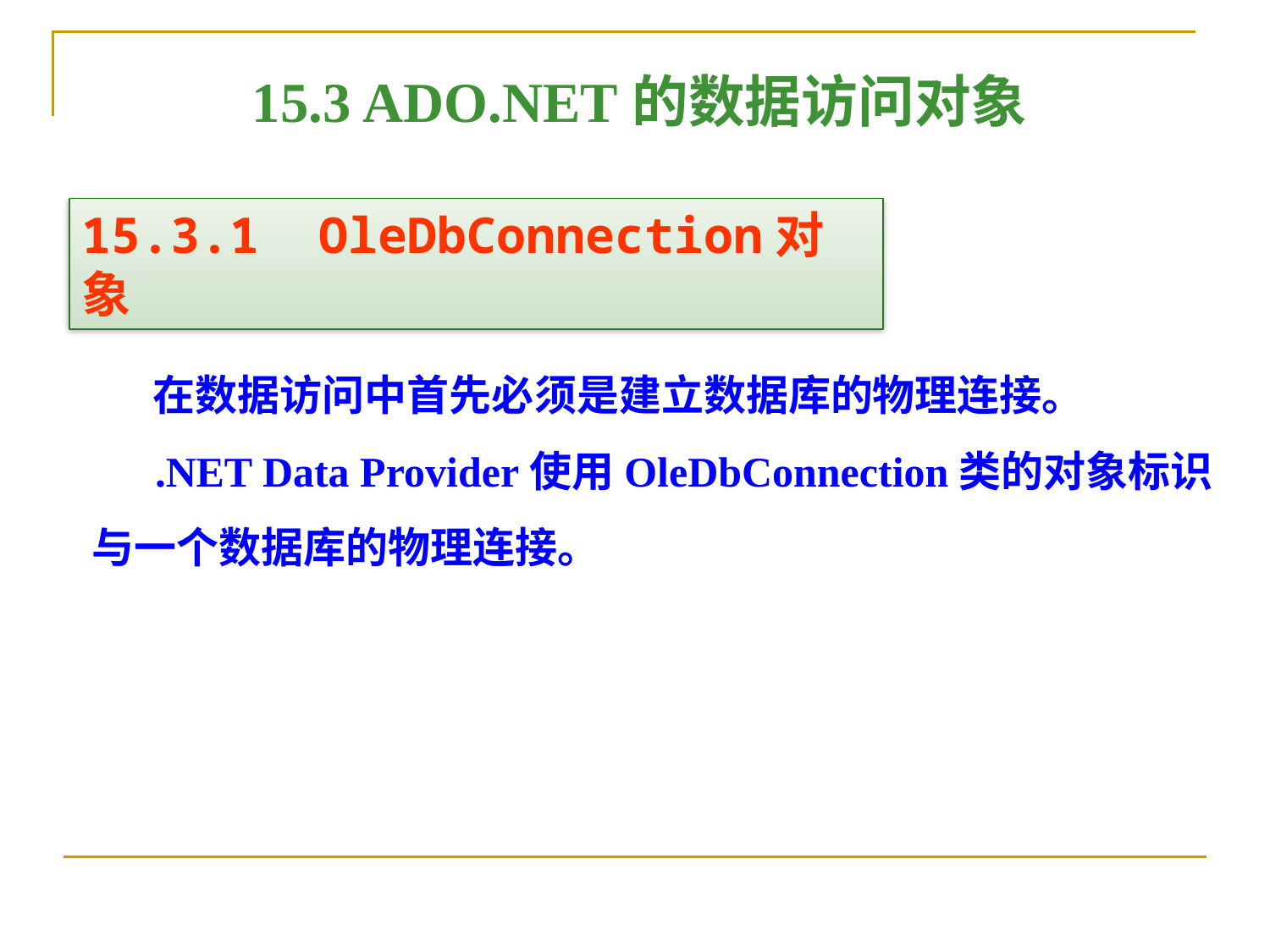

15.3 ADO.NET的数据访问对象
15.3.1  OleDbConnection对象
　  在数据访问中首先必须是建立数据库的物理连接。
      .NET Data Provider使用OleDbConnection类的对象标识与一个数据库的物理连接。